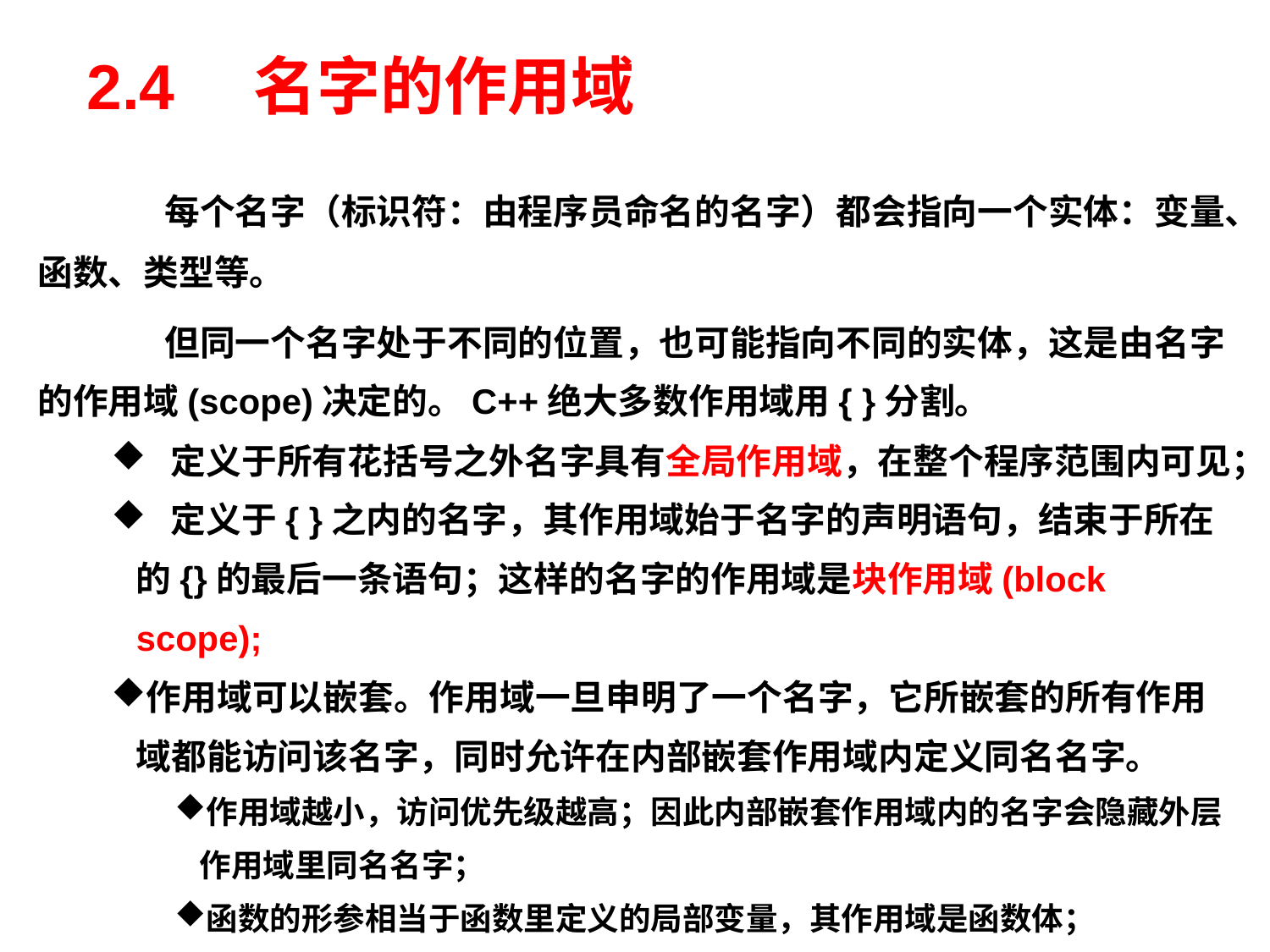

# 2.4　名字的作用域
	每个名字（标识符：由程序员命名的名字）都会指向一个实体：变量、函数、类型等。
	但同一个名字处于不同的位置，也可能指向不同的实体，这是由名字 的作用域(scope)决定的。C++绝大多数作用域用{ }分割。
  定义于所有花括号之外名字具有全局作用域，在整个程序范围内可见；
  定义于{ }之内的名字，其作用域始于名字的声明语句，结束于所在的{}的最后一条语句；这样的名字的作用域是块作用域(block scope);
作用域可以嵌套。作用域一旦申明了一个名字，它所嵌套的所有作用域都能访问该名字，同时允许在内部嵌套作用域内定义同名名字。
作用域越小，访问优先级越高；因此内部嵌套作用域内的名字会隐藏外层作用域里同名名字；
函数的形参相当于函数里定义的局部变量，其作用域是函数体；